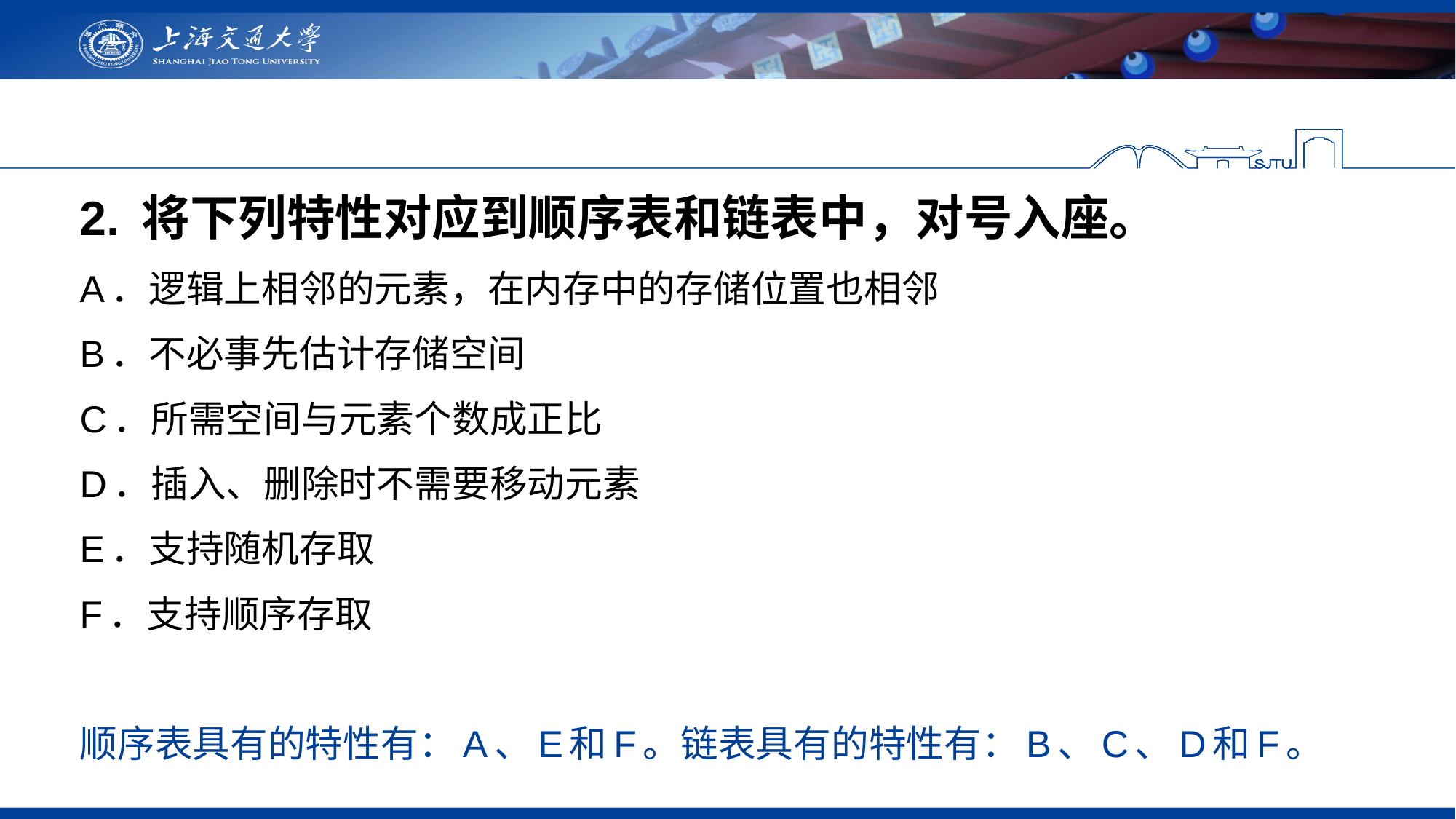

2. 将下列特性对应到顺序表和链表中，对号入座。
A．逻辑上相邻的元素，在内存中的存储位置也相邻
B．不必事先估计存储空间
C．所需空间与元素个数成正比
D．插入、删除时不需要移动元素
E．支持随机存取
F．支持顺序存取

顺序表具有的特性有：A、E和F。链表具有的特性有：B、C、D和F。